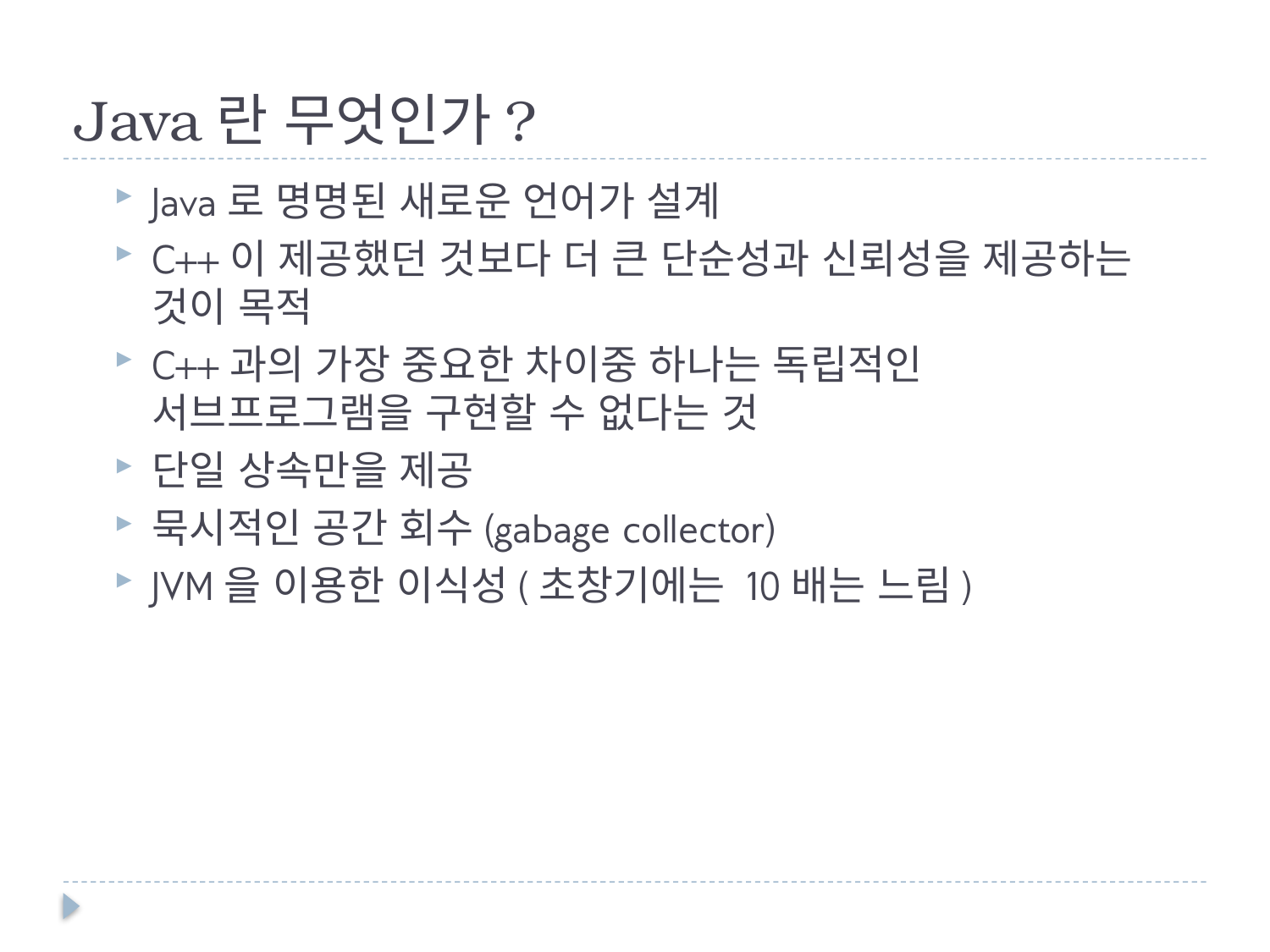

# Java란 무엇인가?
Java로 명명된 새로운 언어가 설계
C++이 제공했던 것보다 더 큰 단순성과 신뢰성을 제공하는 것이 목적
C++과의 가장 중요한 차이중 하나는 독립적인 서브프로그램을 구현할 수 없다는 것
단일 상속만을 제공
묵시적인 공간 회수(gabage collector)
JVM을 이용한 이식성(초창기에는 10배는 느림)